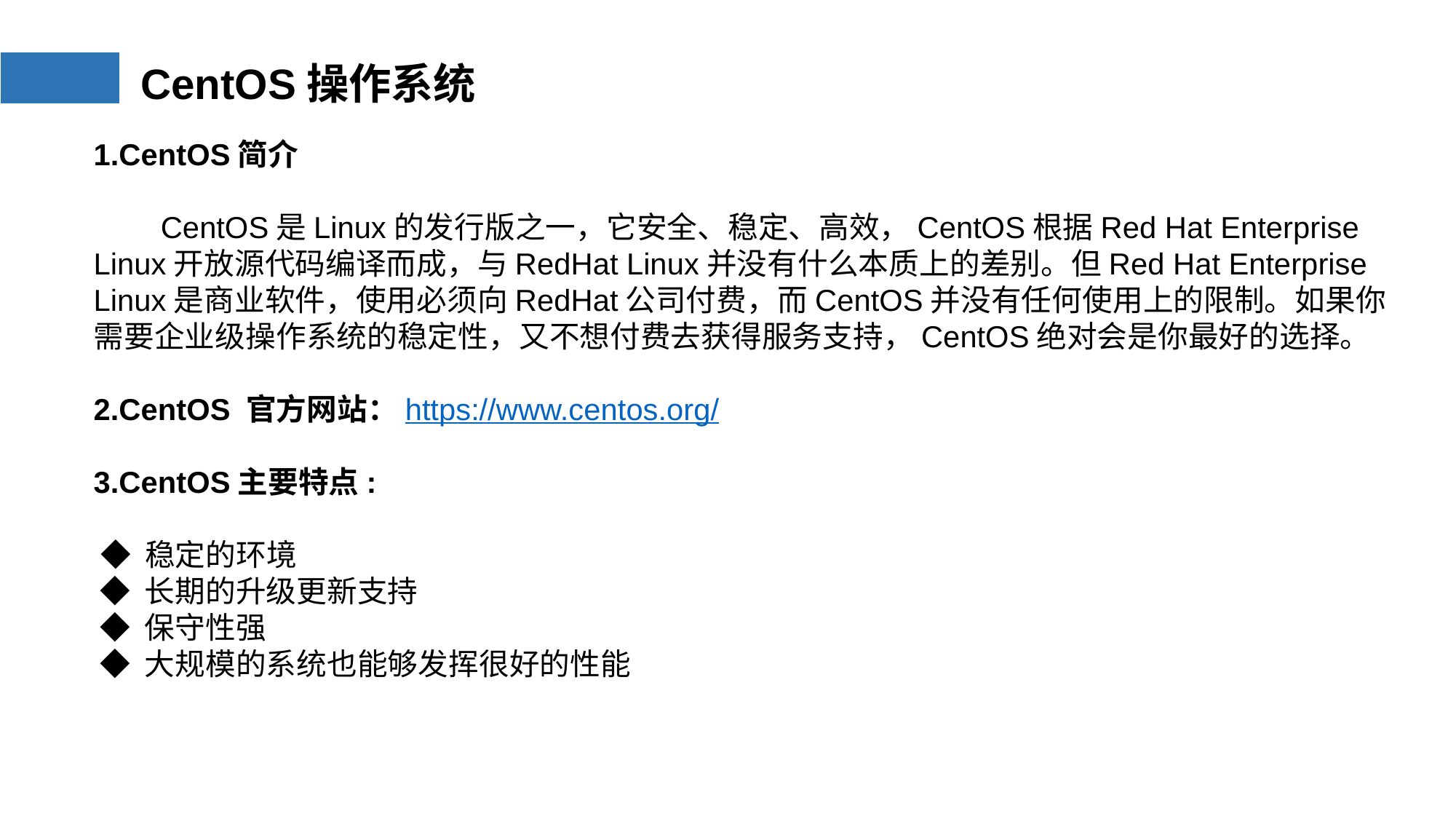

# CentOS操作系统
1.CentOS简介

        CentOS是Linux的发行版之一，它安全、稳定、高效，CentOS根据Red Hat Enterprise Linux开放源代码编译而成，与RedHat Linux并没有什么本质上的差别。但Red Hat Enterprise Linux是商业软件，使用必须向RedHat公司付费，而CentOS并没有任何使用上的限制。如果你需要企业级操作系统的稳定性，又不想付费去获得服务支持，CentOS绝对会是你最好的选择。

2.CentOS 官方网站：https://www.centos.org/

3.CentOS主要特点:

 ◆ 稳定的环境
 ◆ 长期的升级更新支持
 ◆ 保守性强
 ◆ 大规模的系统也能够发挥很好的性能